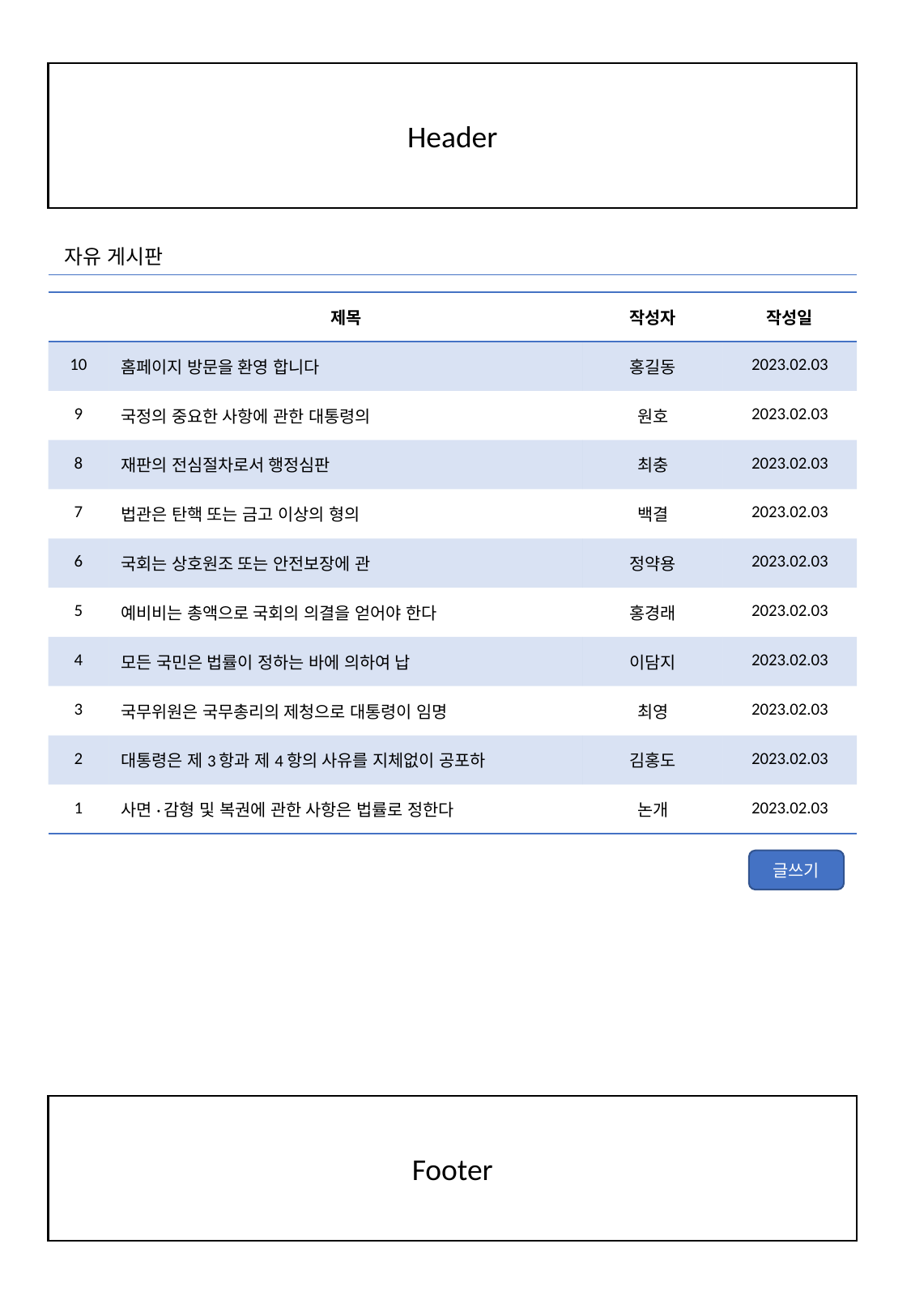

Header
자유 게시판
|  | 제목 | 작성자 | 작성일 |
| --- | --- | --- | --- |
| 10 | 홈페이지 방문을 환영 합니다 | 홍길동 | 2023.02.03 |
| 9 | 국정의 중요한 사항에 관한 대통령의 | 원호 | 2023.02.03 |
| 8 | 재판의 전심절차로서 행정심판 | 최충 | 2023.02.03 |
| 7 | 법관은 탄핵 또는 금고 이상의 형의 | 백결 | 2023.02.03 |
| 6 | 국회는 상호원조 또는 안전보장에 관 | 정약용 | 2023.02.03 |
| 5 | 예비비는 총액으로 국회의 의결을 얻어야 한다 | 홍경래 | 2023.02.03 |
| 4 | 모든 국민은 법률이 정하는 바에 의하여 납 | 이담지 | 2023.02.03 |
| 3 | 국무위원은 국무총리의 제청으로 대통령이 임명 | 최영 | 2023.02.03 |
| 2 | 대통령은 제3항과 제4항의 사유를 지체없이 공포하 | 김홍도 | 2023.02.03 |
| 1 | 사면·감형 및 복권에 관한 사항은 법률로 정한다 | 논개 | 2023.02.03 |
글쓰기
Footer